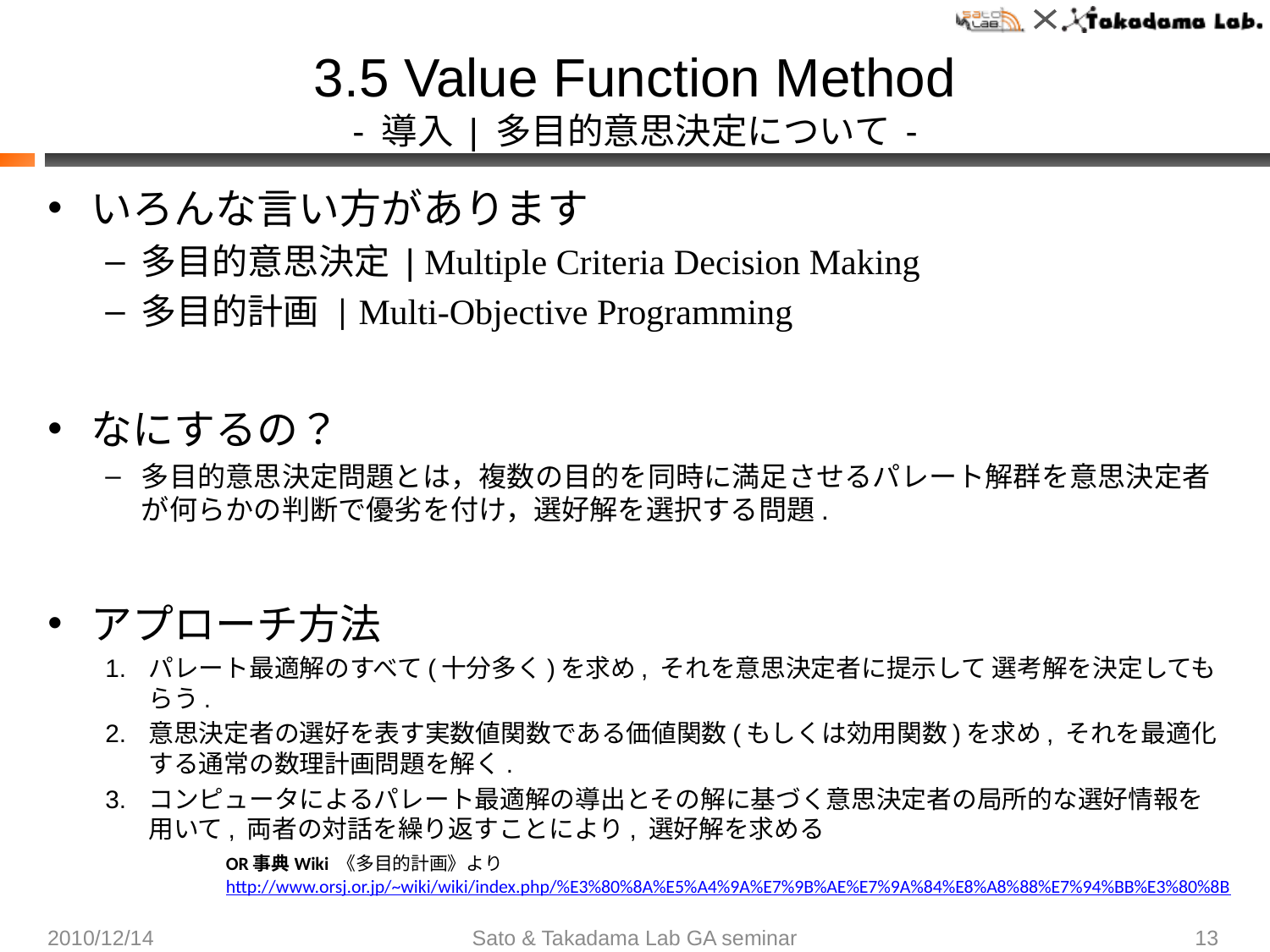

# 3.5 Value Function Method - 導入 | 多目的意思決定について -
いろんな言い方があります
多目的意思決定 | Multiple Criteria Decision Making
多目的計画 | Multi-Objective Programming

なにするの？
多目的意思決定問題とは，複数の目的を同時に満足させるパレート解群を意思決定者が何らかの判断で優劣を付け，選好解を選択する問題.

アプローチ方法
パレート最適解のすべて(十分多く)を求め, それを意思決定者に提示して 選考解を決定してもらう.
意思決定者の選好を表す実数値関数である価値関数(もしくは効用関数)を求め, それを最適化する通常の数理計画問題を解く.
コンピュータによるパレート最適解の導出とその解に基づく意思決定者の局所的な選好情報を用いて, 両者の対話を繰り返すことにより, 選好解を求める
OR事典Wiki 《多目的計画》より
http://www.orsj.or.jp/~wiki/wiki/index.php/%E3%80%8A%E5%A4%9A%E7%9B%AE%E7%9A%84%E8%A8%88%E7%94%BB%E3%80%8B
2010/12/14
Sato & Takadama Lab GA seminar
13